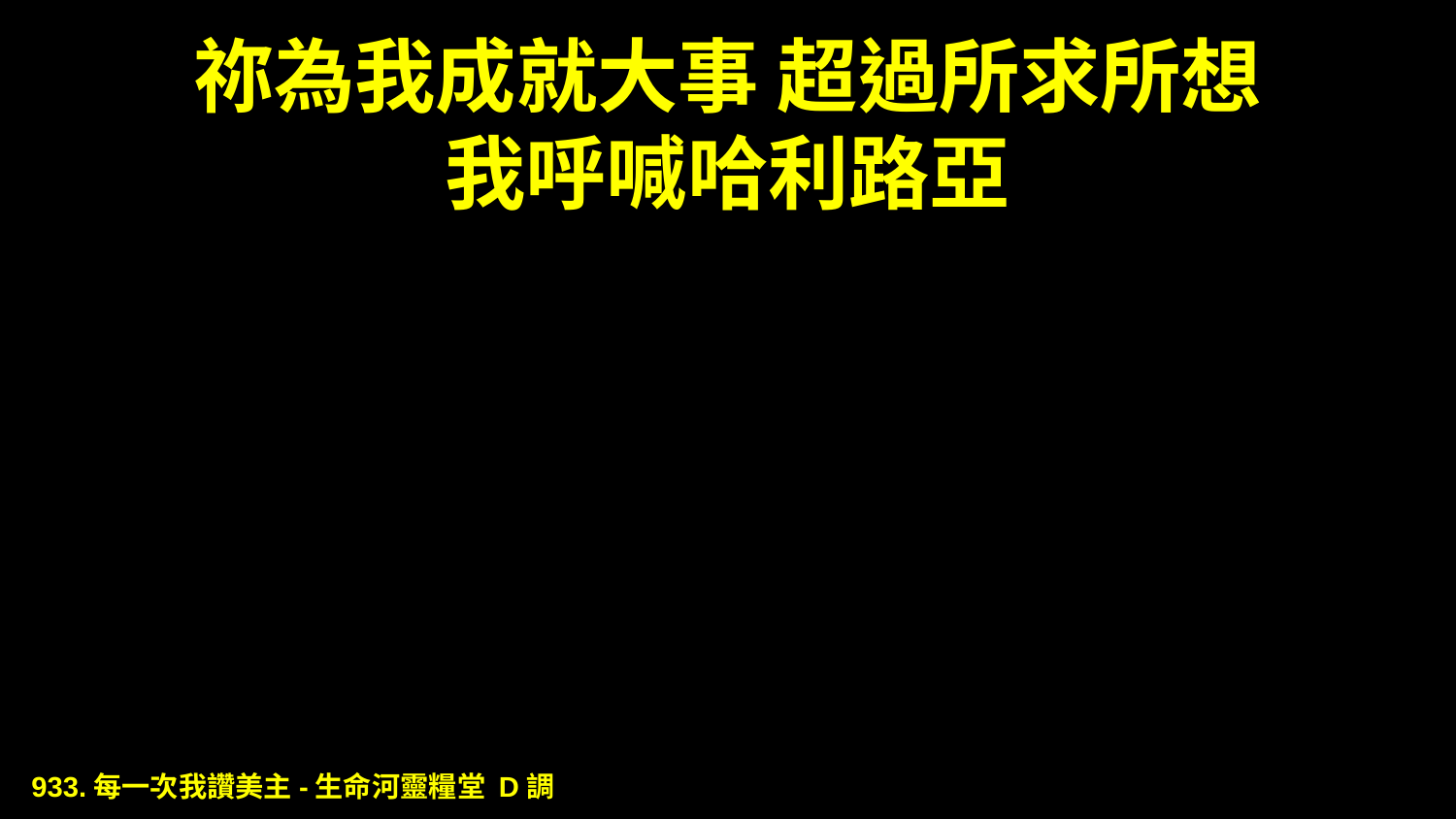

# 祢為我成就大事 超過所求所想 我呼喊哈利路亞
933.每一次我讚美主-生命河靈糧堂 D調